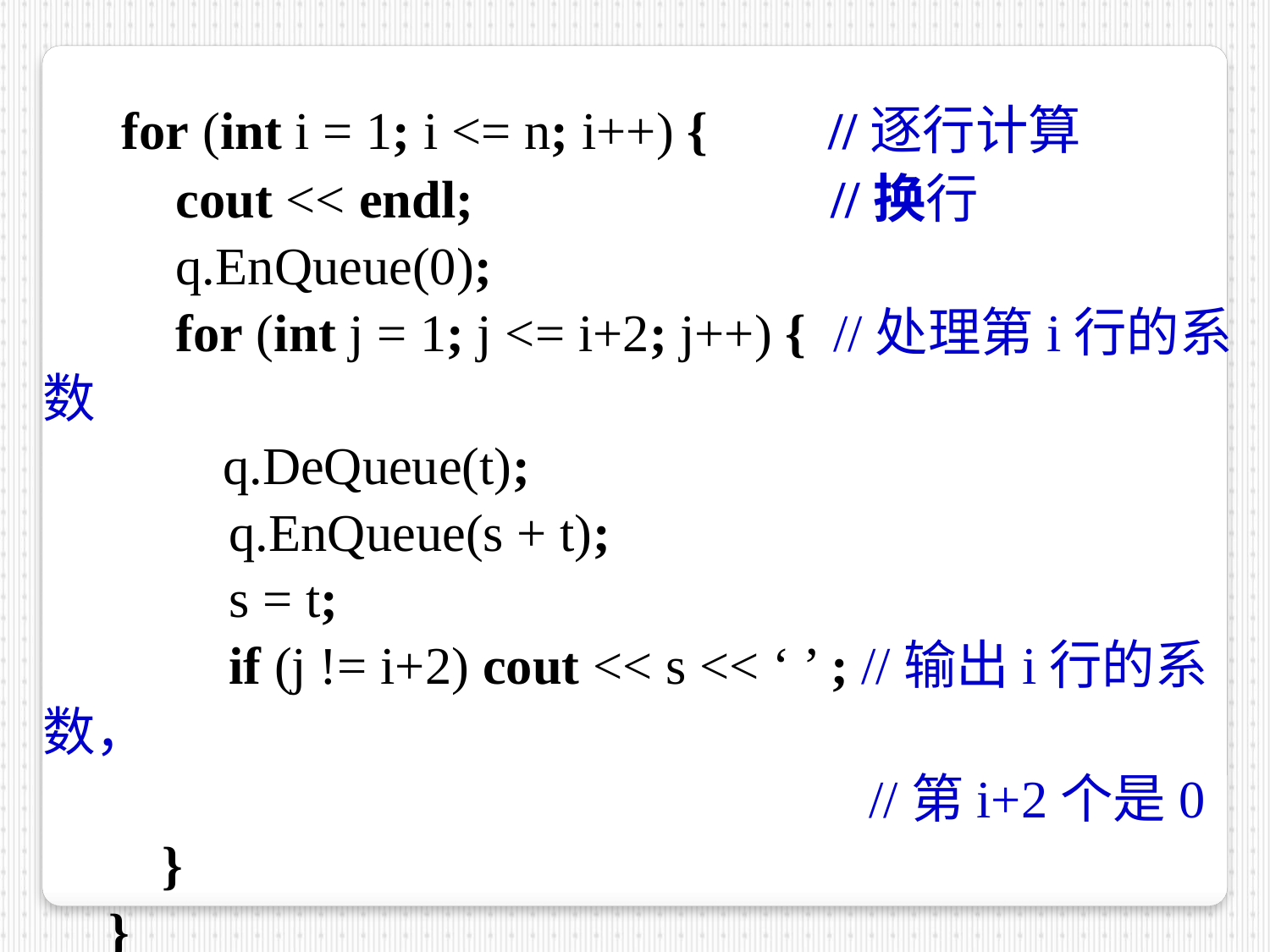

for (int i = 1; i <= n; i++) {         //逐行计算
          cout << endl;			  //换行
          q.EnQueue(0);
          for (int j = 1; j <= i+2; j++) {  //处理第i行的系数
	    q.DeQueue(t);
              q.EnQueue(s + t);
              s = t;
              if (j != i+2) cout << s << ‘ ’ ; //输出i行的系数，
                                                              //第i+2个是0
         }
     }
}